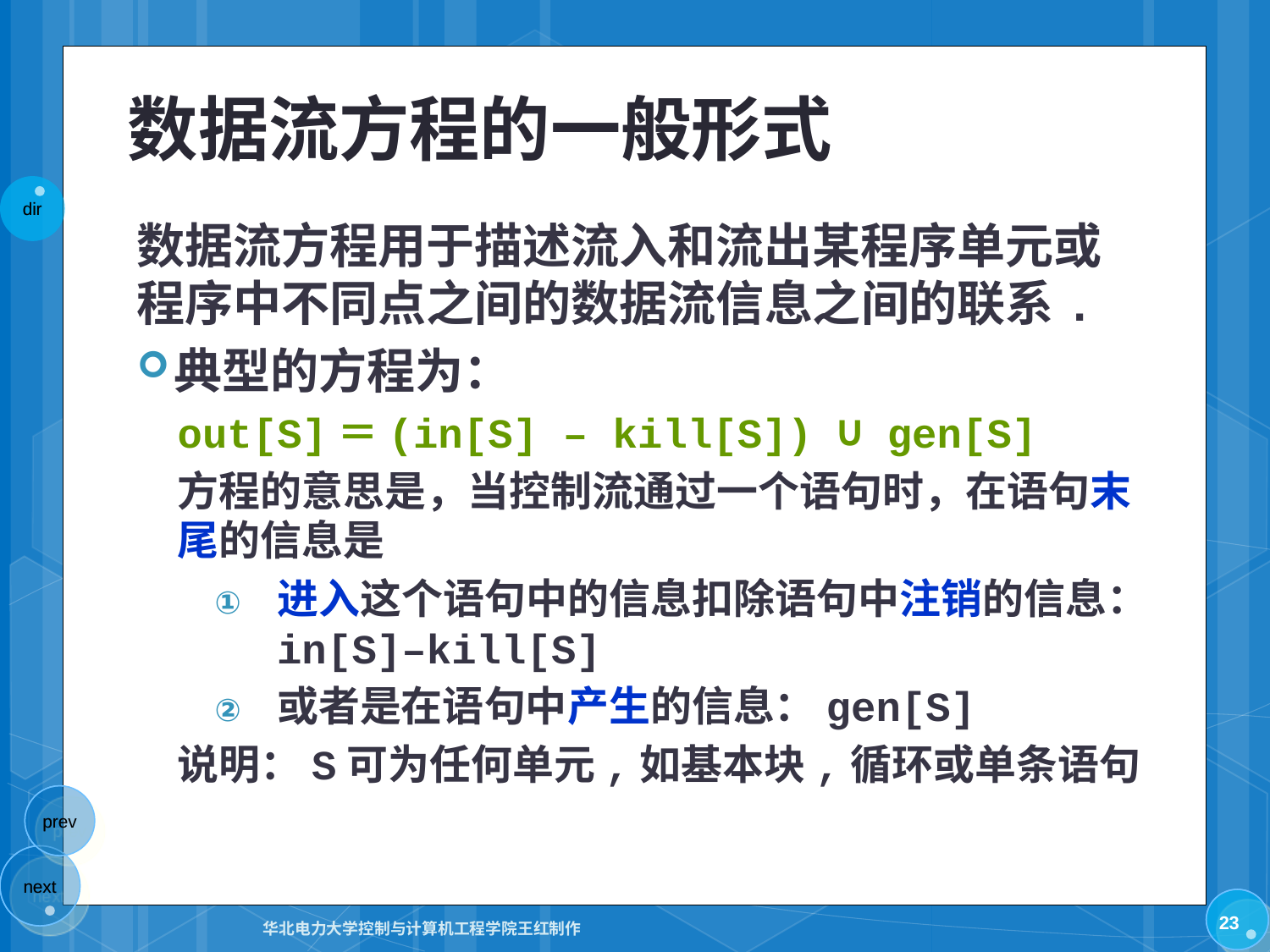

# 数据流方程的一般形式
数据流方程用于描述流入和流出某程序单元或程序中不同点之间的数据流信息之间的联系.
典型的方程为：
out[S]＝(in[S] – kill[S]) ∪ gen[S]
方程的意思是，当控制流通过一个语句时，在语句末尾的信息是
进入这个语句中的信息扣除语句中注销的信息：in[S]–kill[S]
或者是在语句中产生的信息：gen[S]
说明：S可为任何单元,如基本块,循环或单条语句
23
华北电力大学控制与计算机工程学院王红制作